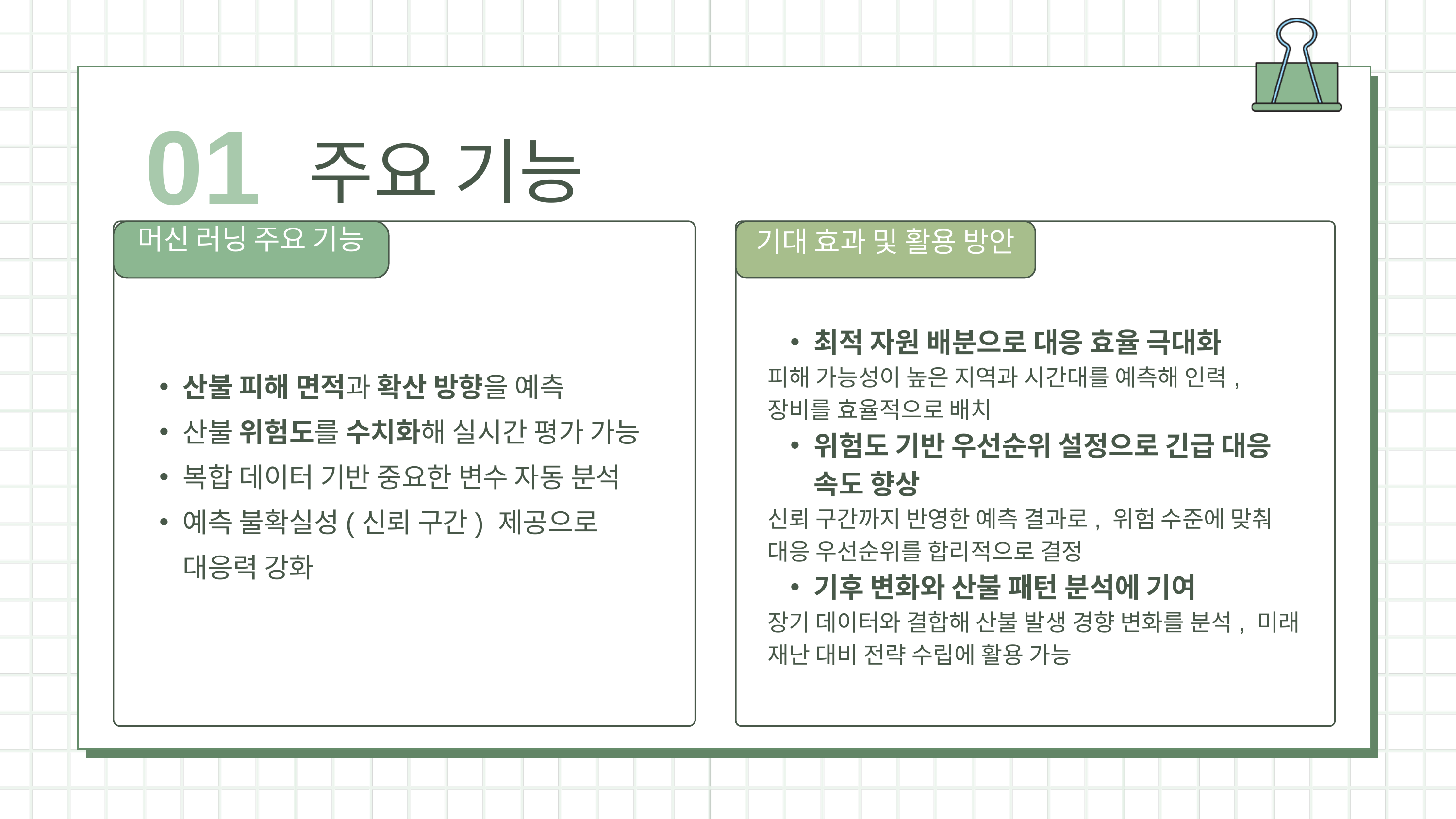

01
주요 기능

머신 러닝 주요 기능

기대 효과 및 활용 방안
최적 자원 배분으로 대응 효율 극대화
피해 가능성이 높은 지역과 시간대를 예측해 인력, 장비를 효율적으로 배치
위험도 기반 우선순위 설정으로 긴급 대응 속도 향상
신뢰 구간까지 반영한 예측 결과로, 위험 수준에 맞춰 대응 우선순위를 합리적으로 결정
기후 변화와 산불 패턴 분석에 기여
장기 데이터와 결합해 산불 발생 경향 변화를 분석, 미래 재난 대비 전략 수립에 활용 가능
산불 피해 면적과 확산 방향을 예측
산불 위험도를 수치화해 실시간 평가 가능
복합 데이터 기반 중요한 변수 자동 분석
예측 불확실성(신뢰 구간) 제공으로 대응력 강화